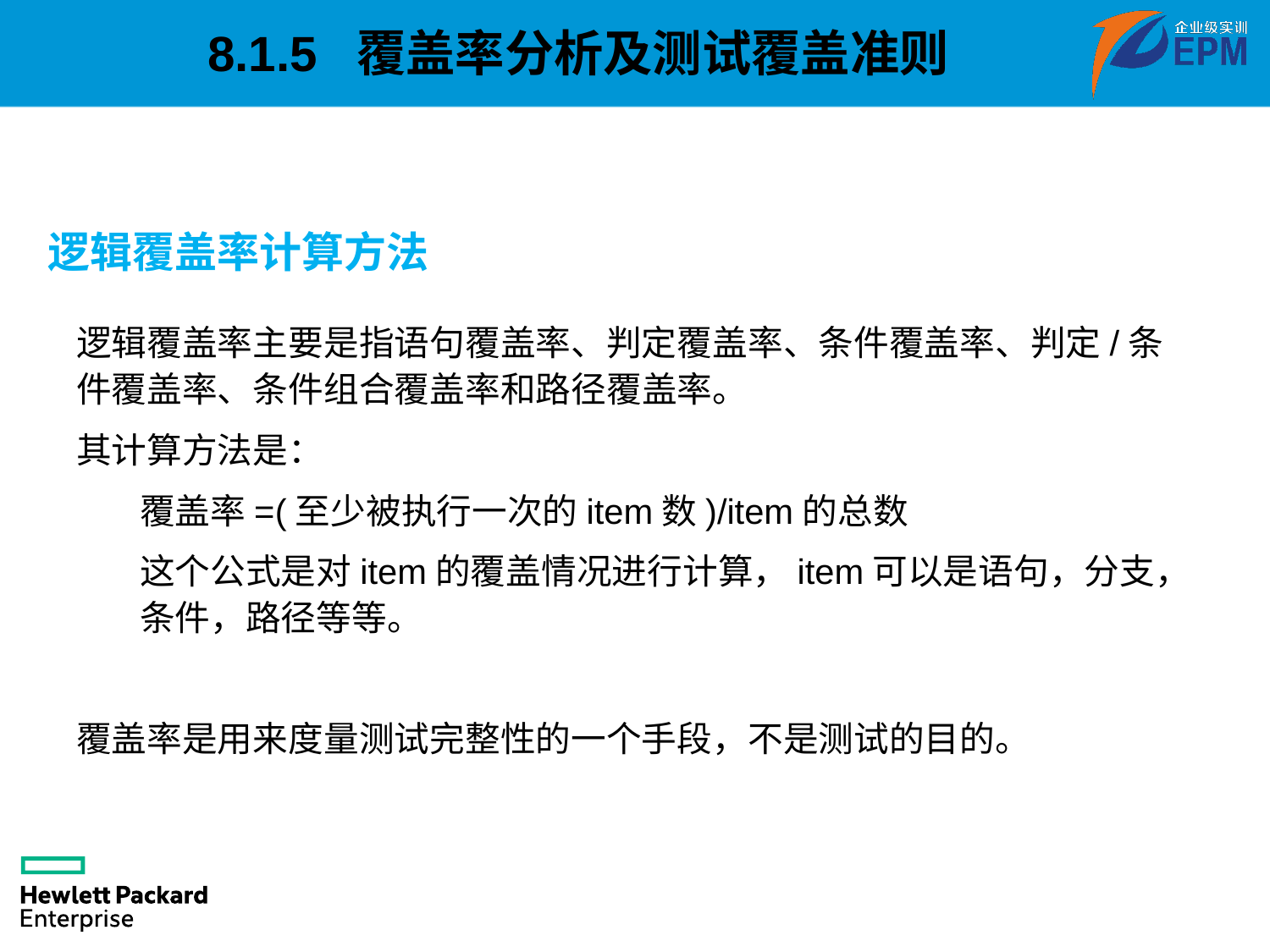

8.1.5  覆盖率分析及测试覆盖准则
逻辑覆盖率计算方法

逻辑覆盖率主要是指语句覆盖率、判定覆盖率、条件覆盖率、判定/条件覆盖率、条件组合覆盖率和路径覆盖率。
其计算方法是：
覆盖率=(至少被执行一次的item数)/item的总数
这个公式是对item的覆盖情况进行计算，item可以是语句，分支，条件，路径等等。

覆盖率是用来度量测试完整性的一个手段，不是测试的目的。